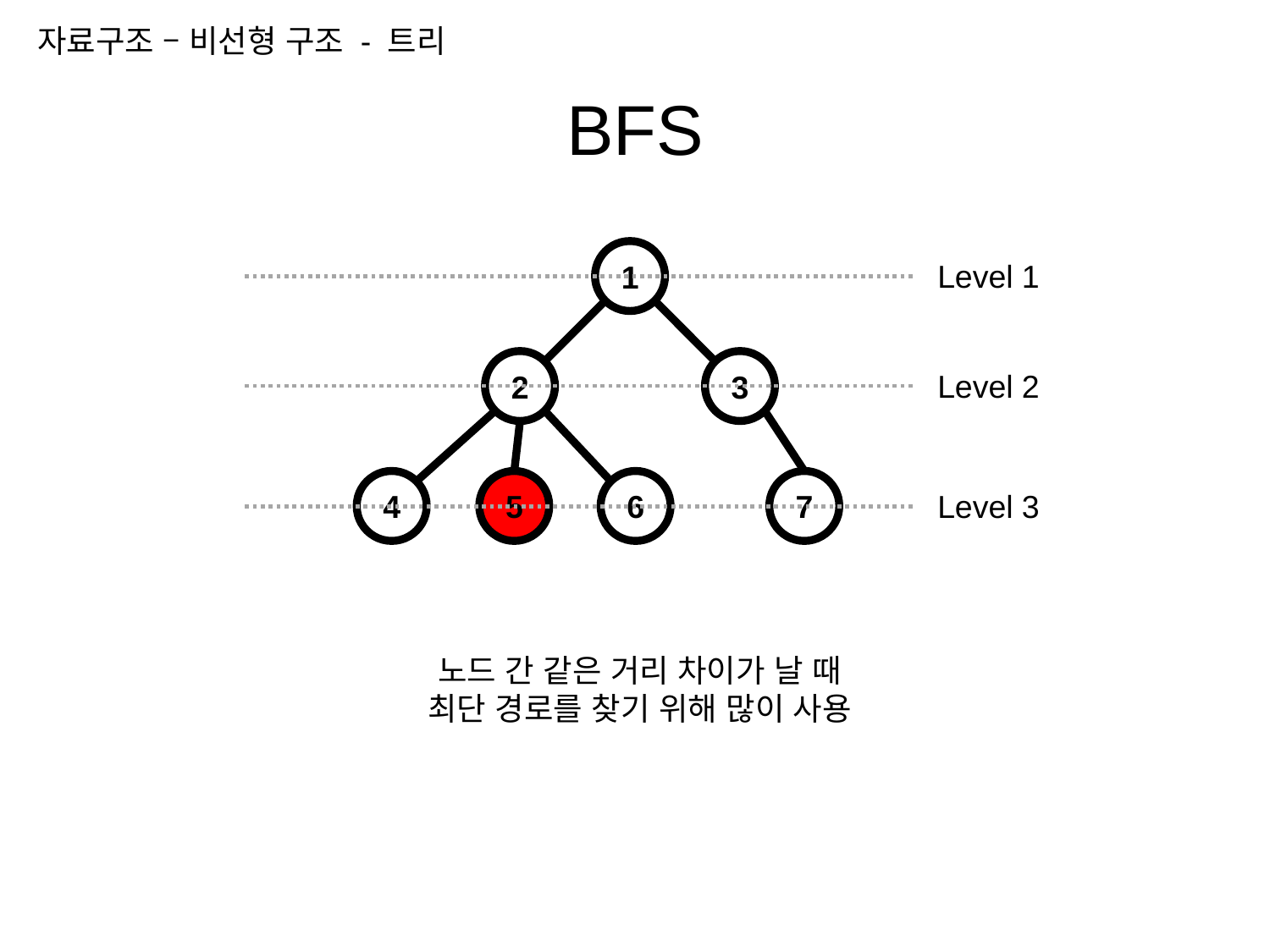

자료구조 – 비선형 구조 - 트리
# BFS
1
Level 1
2
3
Level 2
4
5
6
7
Level 3
노드 간 같은 거리 차이가 날 때
최단 경로를 찾기 위해 많이 사용